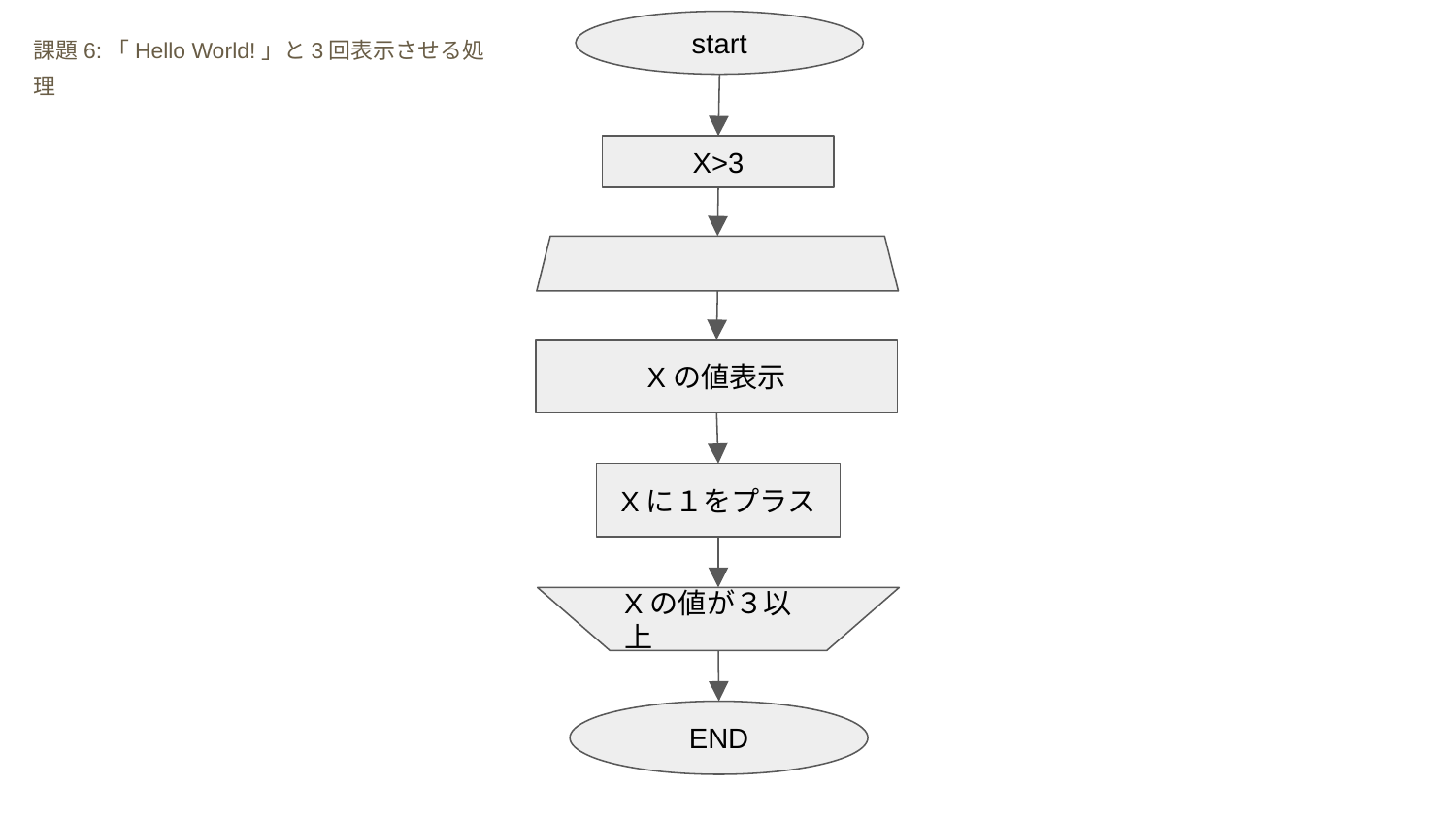

# 課題6:「Hello World!」と3回表示させる処理
start
X>3

Xの値表示
Xに１をプラス
Xの値が３以上
END